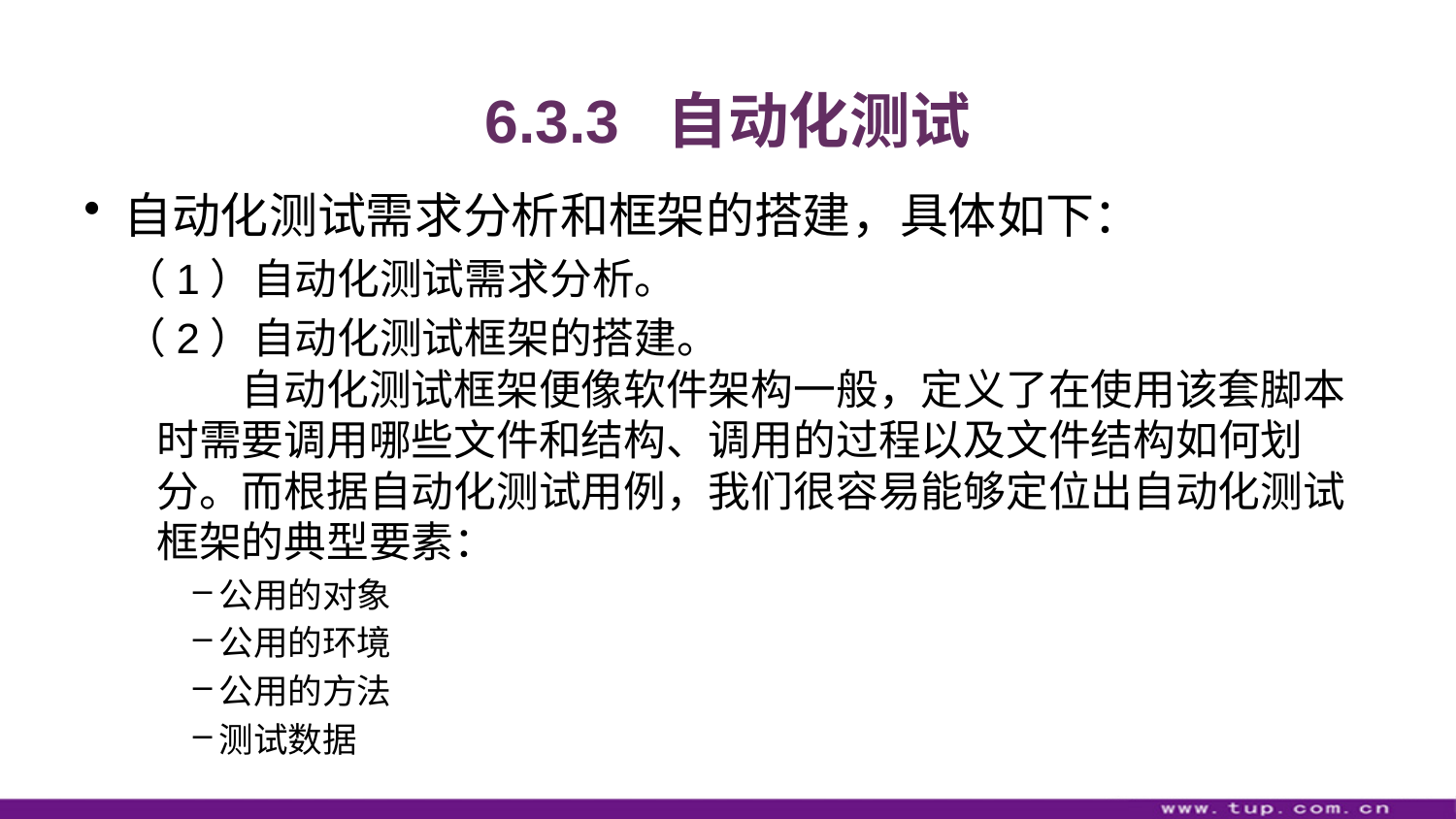

# 6.3.3  自动化测试
自动化测试需求分析和框架的搭建，具体如下：
（1）自动化测试需求分析。
（2）自动化测试框架的搭建。
自动化测试框架便像软件架构一般，定义了在使用该套脚本时需要调用哪些文件和结构、调用的过程以及文件结构如何划分。而根据自动化测试用例，我们很容易能够定位出自动化测试框架的典型要素：
公用的对象
公用的环境
公用的方法
测试数据